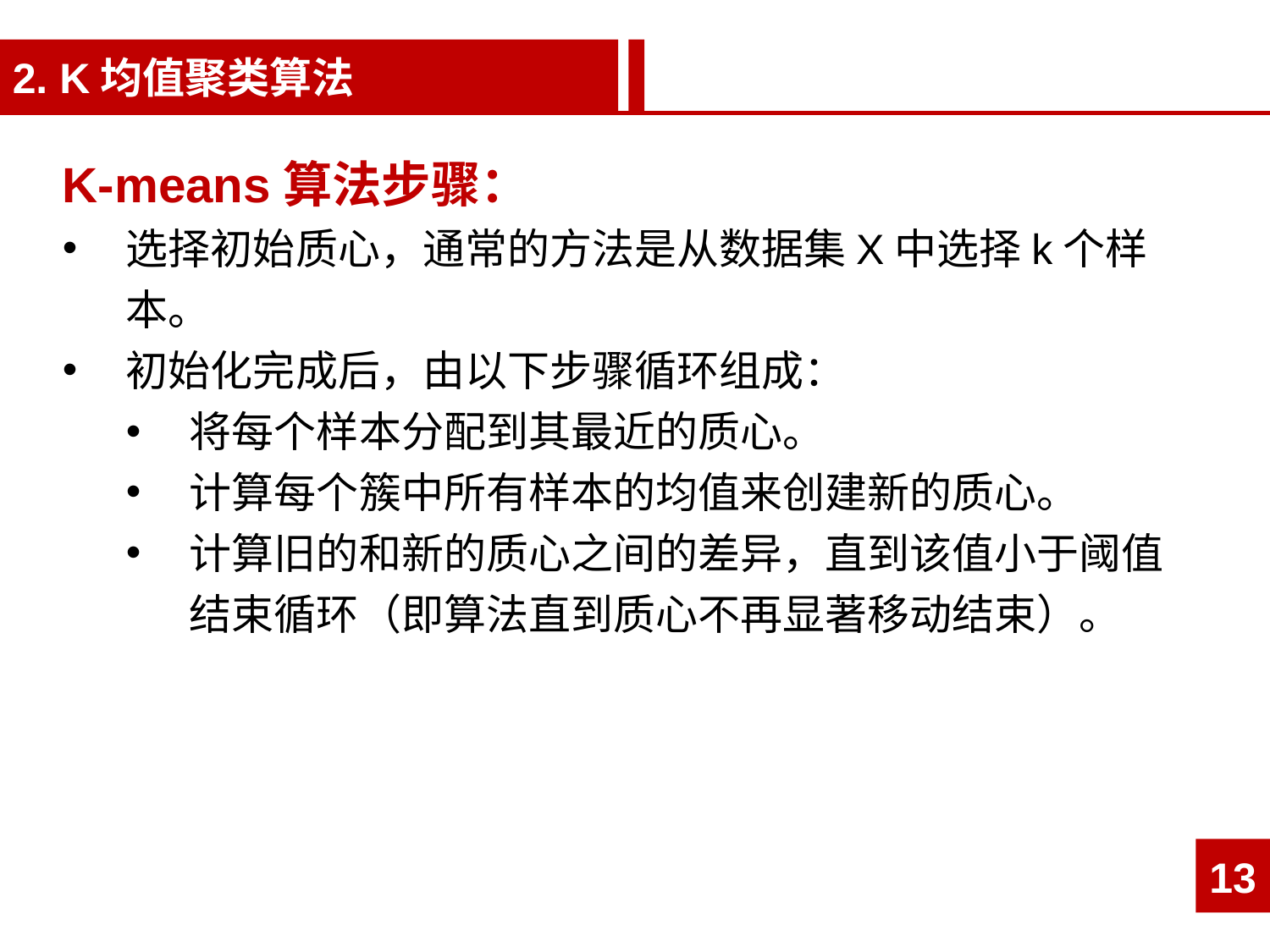

2. K均值聚类算法

K-means算法步骤：
选择初始质心，通常的方法是从数据集X中选择k个样本。
初始化完成后，由以下步骤循环组成：
将每个样本分配到其最近的质心。
计算每个簇中所有样本的均值来创建新的质心。
计算旧的和新的质心之间的差异，直到该值小于阈值结束循环（即算法直到质心不再显著移动结束）。
13